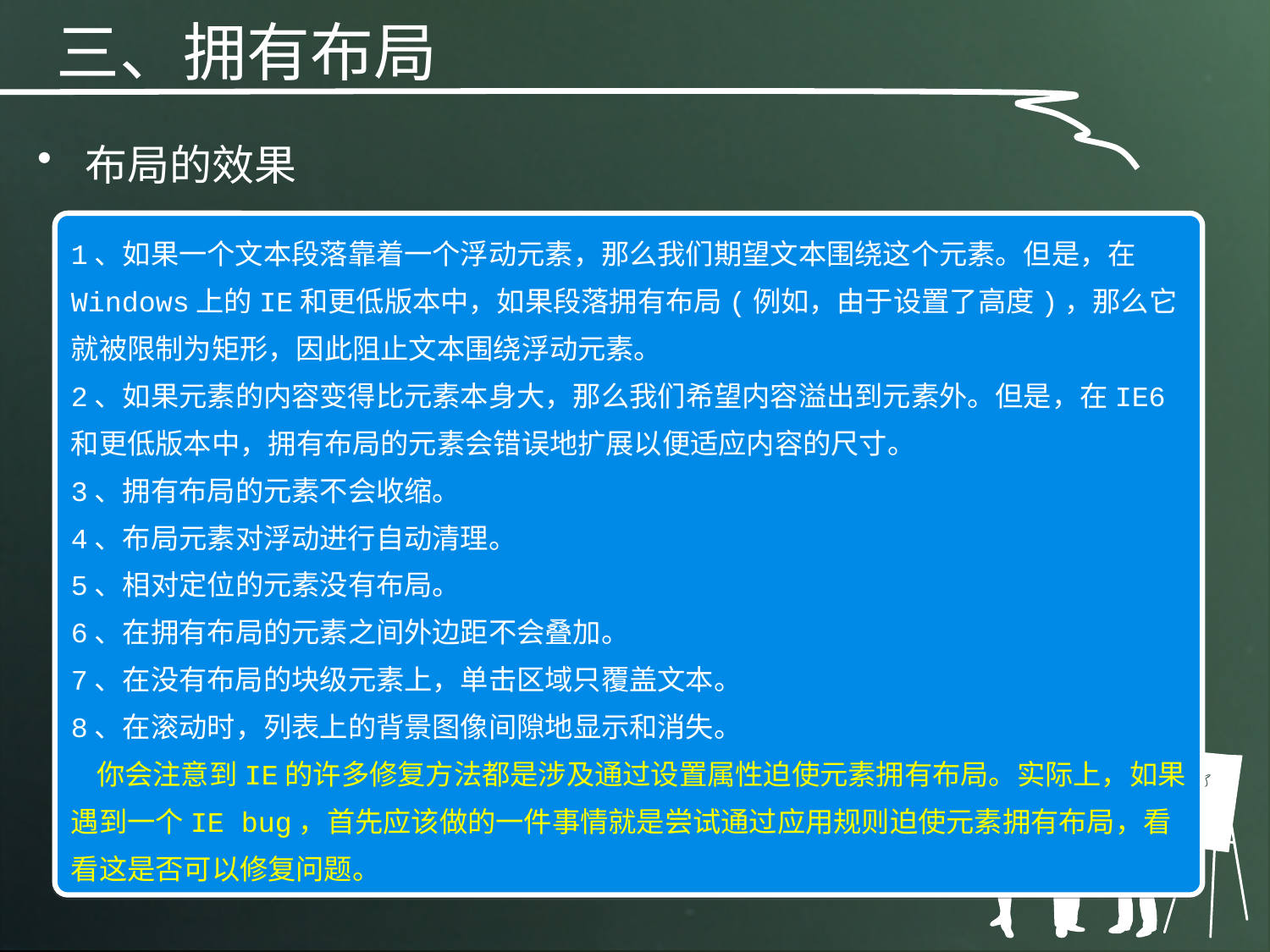

三、拥有布局

布局的效果

1、如果一个文本段落靠着一个浮动元素，那么我们期望文本围绕这个元素。但是，在Windows上的IE和更低版本中，如果段落拥有布局(例如，由于设置了高度)，那么它就被限制为矩形，因此阻止文本围绕浮动元素。
2、如果元素的内容变得比元素本身大，那么我们希望内容溢出到元素外。但是，在IE6和更低版本中，拥有布局的元素会错误地扩展以便适应内容的尺寸。
3、拥有布局的元素不会收缩。
4、布局元素对浮动进行自动清理。
5、相对定位的元素没有布局。
6、在拥有布局的元素之间外边距不会叠加。
7、在没有布局的块级元素上，单击区域只覆盖文本。
8、在滚动时，列表上的背景图像间隙地显示和消失。
   你会注意到IE的许多修复方法都是涉及通过设置属性迫使元素拥有布局。实际上，如果遇到一个IE bug，首先应该做的一件事情就是尝试通过应用规则迫使元素拥有布局，看看这是否可以修复问题。